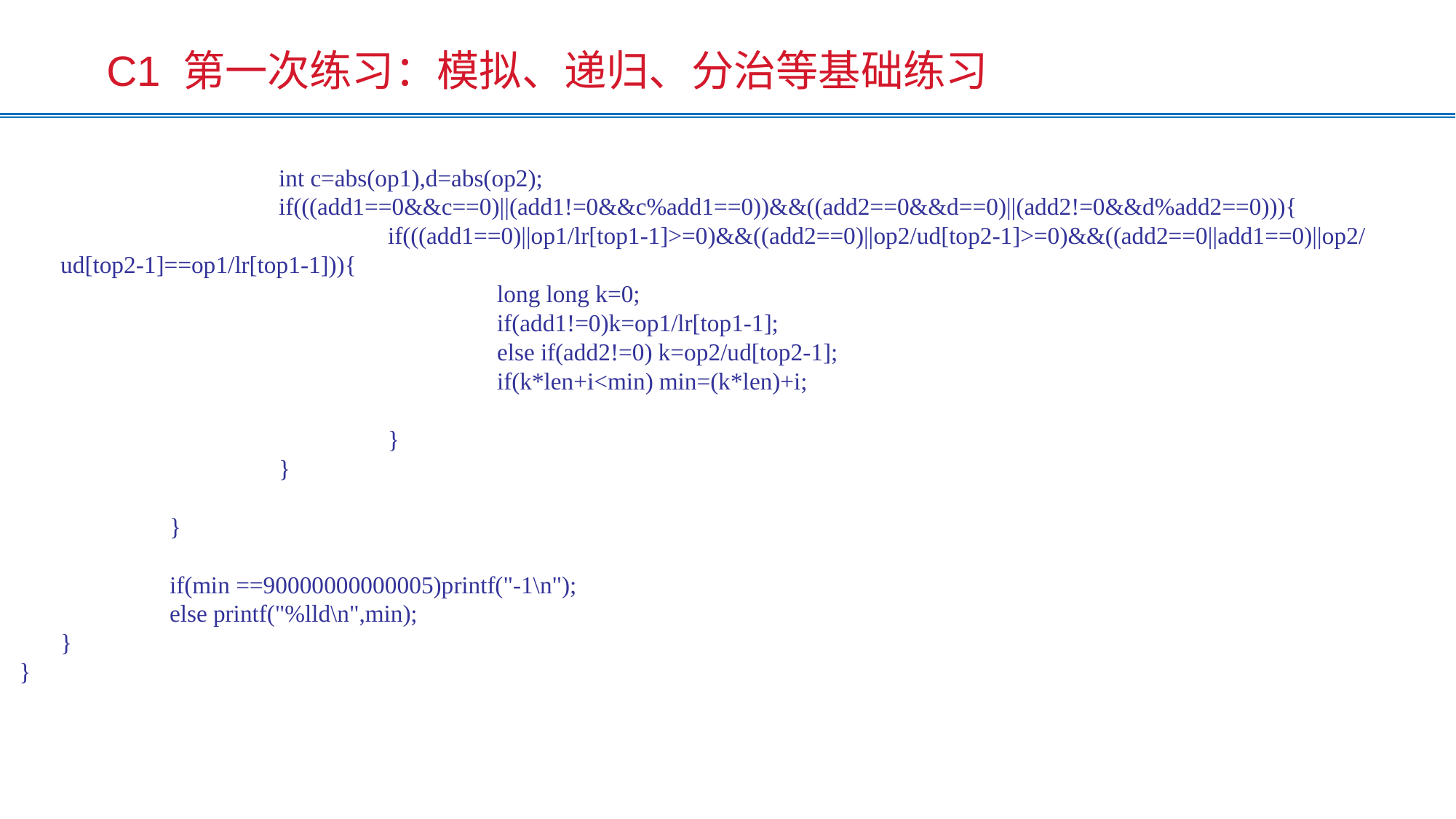

C1 第一次练习：模拟、递归、分治等基础练习

			int c=abs(op1),d=abs(op2);
			if(((add1==0&&c==0)||(add1!=0&&c%add1==0))&&((add2==0&&d==0)||(add2!=0&&d%add2==0))){
				if(((add1==0)||op1/lr[top1-1]>=0)&&((add2==0)||op2/ud[top2-1]>=0)&&((add2==0||add1==0)||op2/ud[top2-1]==op1/lr[top1-1])){
					long long k=0;
					if(add1!=0)k=op1/lr[top1-1];
					else if(add2!=0) k=op2/ud[top2-1];
					if(k*len+i<min) min=(k*len)+i;

				}
			}

		}

		if(min ==90000000000005)printf("-1\n");
		else printf("%lld\n",min);
	}
}